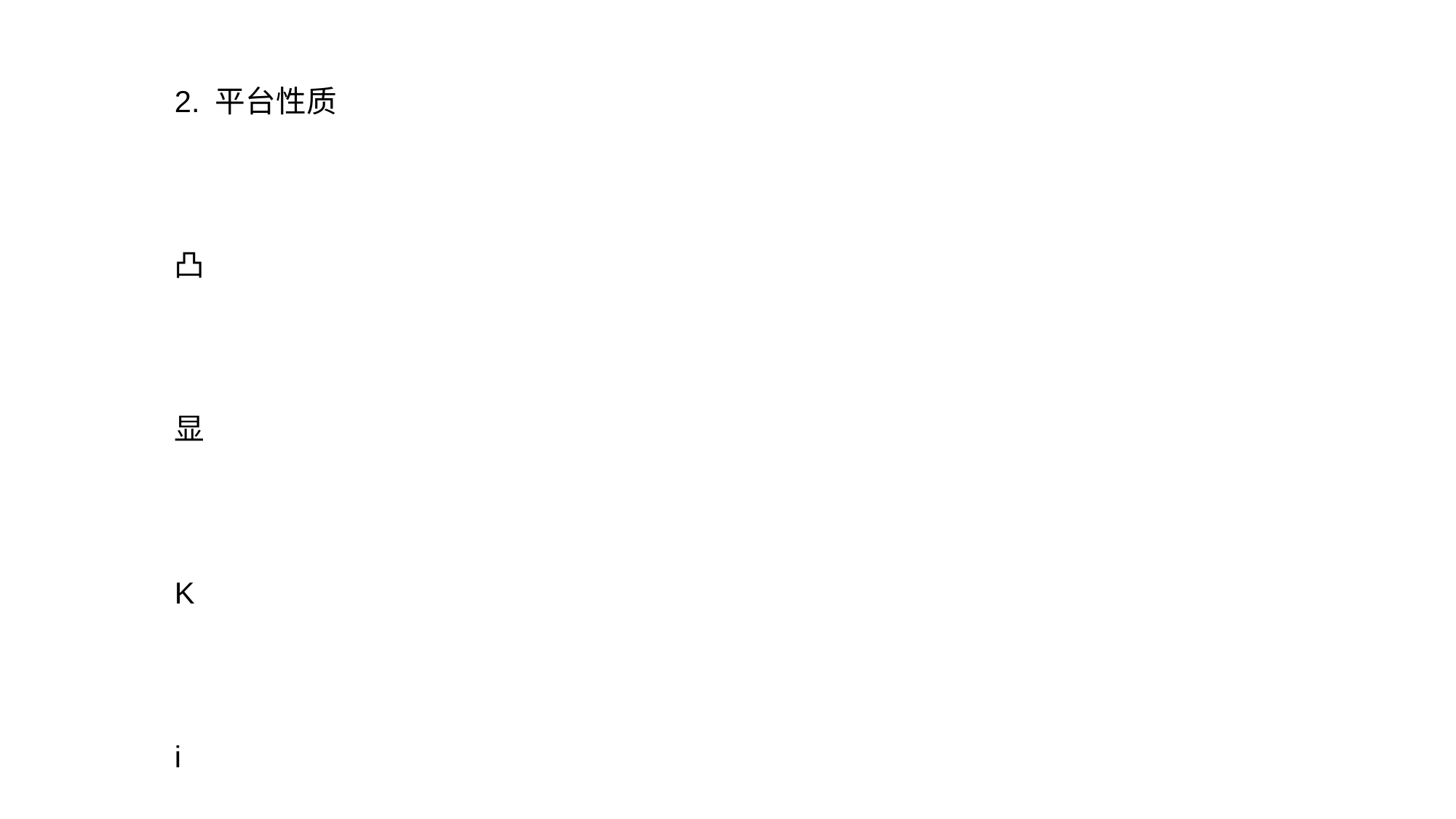

2. 平台性质

凸
显
K
i
v
a
平
台
贷
款
投
资
行
为
的
亲
社
会
性
质